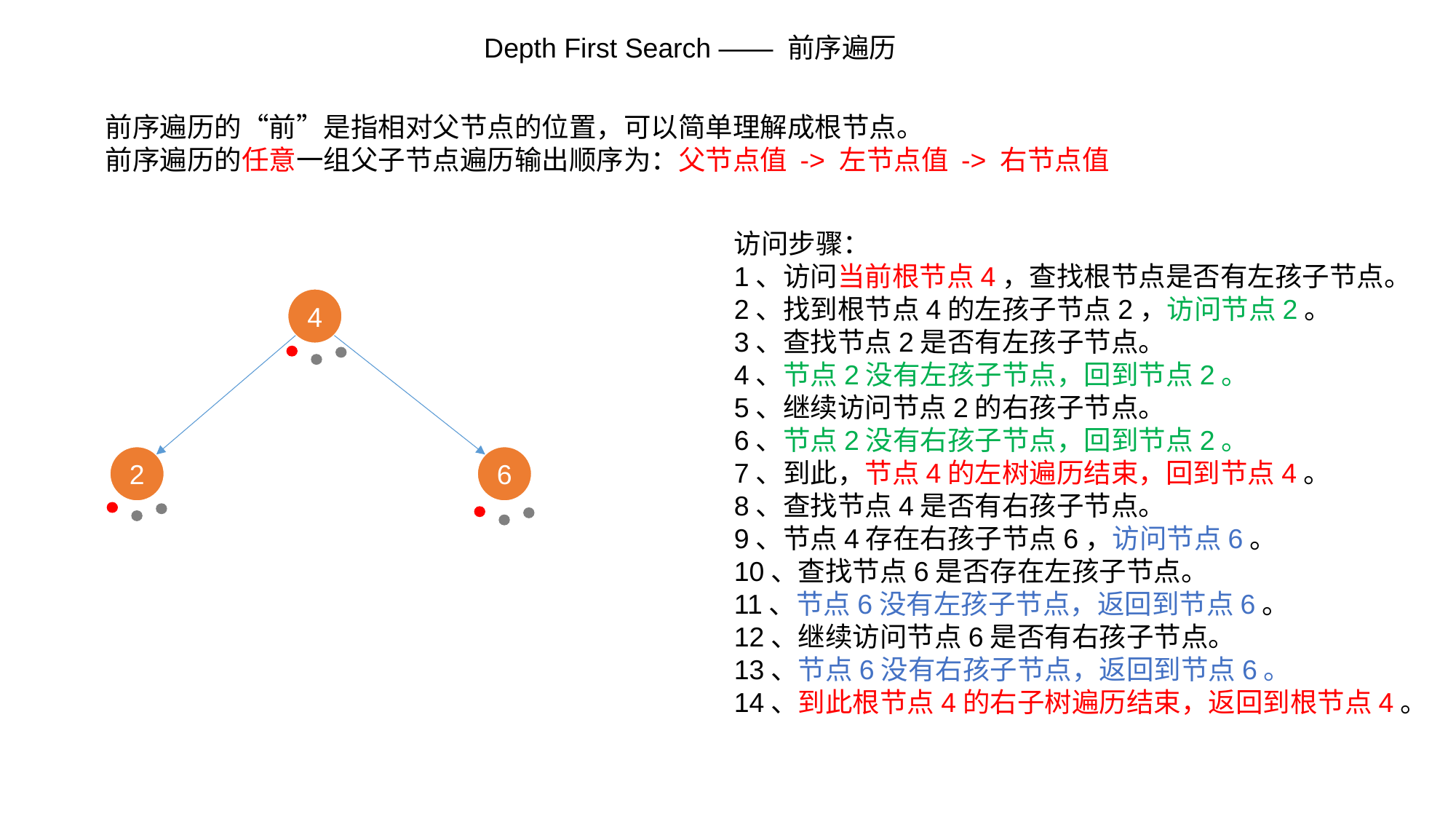

Depth First Search —— 前序遍历
前序遍历的“前”是指相对父节点的位置，可以简单理解成根节点。
前序遍历的任意一组父子节点遍历输出顺序为：父节点值 -> 左节点值 -> 右节点值
访问步骤：
1、访问当前根节点4，查找根节点是否有左孩子节点。
2、找到根节点4的左孩子节点2，访问节点2。
3、查找节点2是否有左孩子节点。
4、节点2没有左孩子节点，回到节点2。
5、继续访问节点2的右孩子节点。
6、节点2没有右孩子节点，回到节点2。
7、到此，节点4的左树遍历结束，回到节点4。
8、查找节点4是否有右孩子节点。
9、节点4存在右孩子节点6，访问节点6。
10、查找节点6是否存在左孩子节点。
11、节点6没有左孩子节点，返回到节点6。
12、继续访问节点6是否有右孩子节点。
13、节点6没有右孩子节点，返回到节点6。
14、到此根节点4的右子树遍历结束，返回到根节点4。
4
2
6